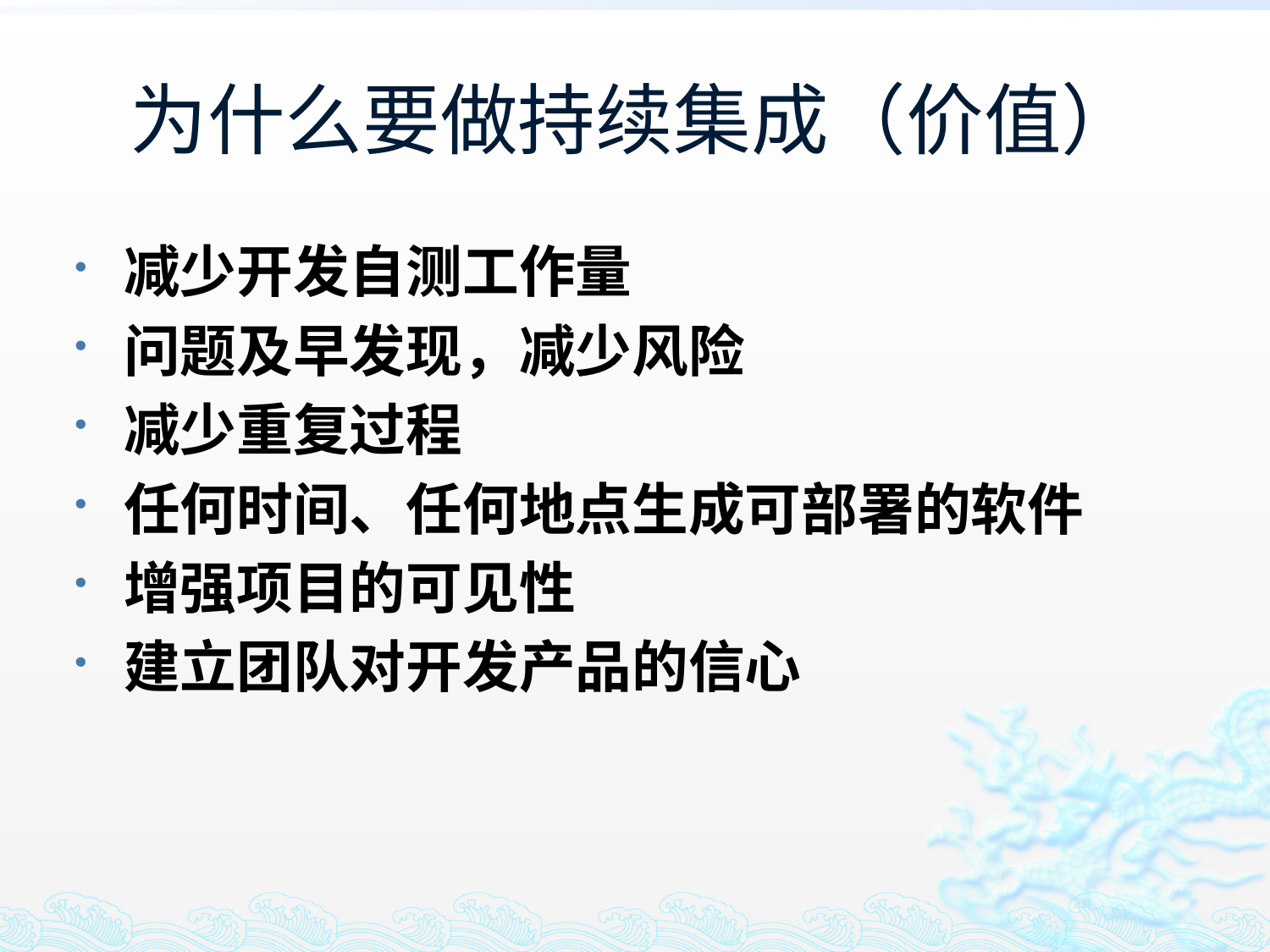

# 为什么要做持续集成（价值）
减少开发自测工作量
问题及早发现，减少风险
减少重复过程
任何时间、任何地点生成可部署的软件
增强项目的可见性
建立团队对开发产品的信心